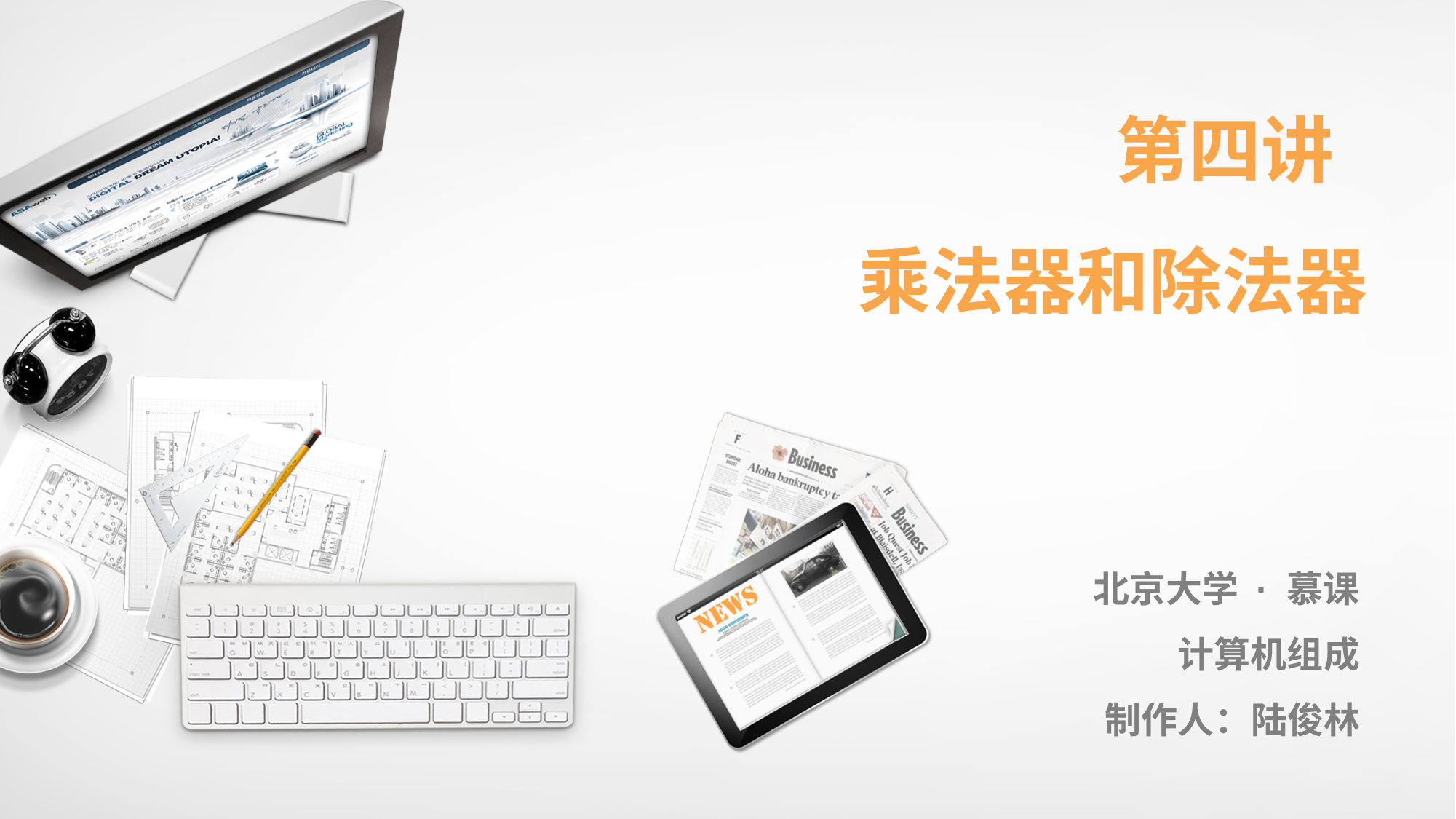

第四讲
乘法器和除法器
北京大学 · 慕课
计算机组成
制作人：陆俊林